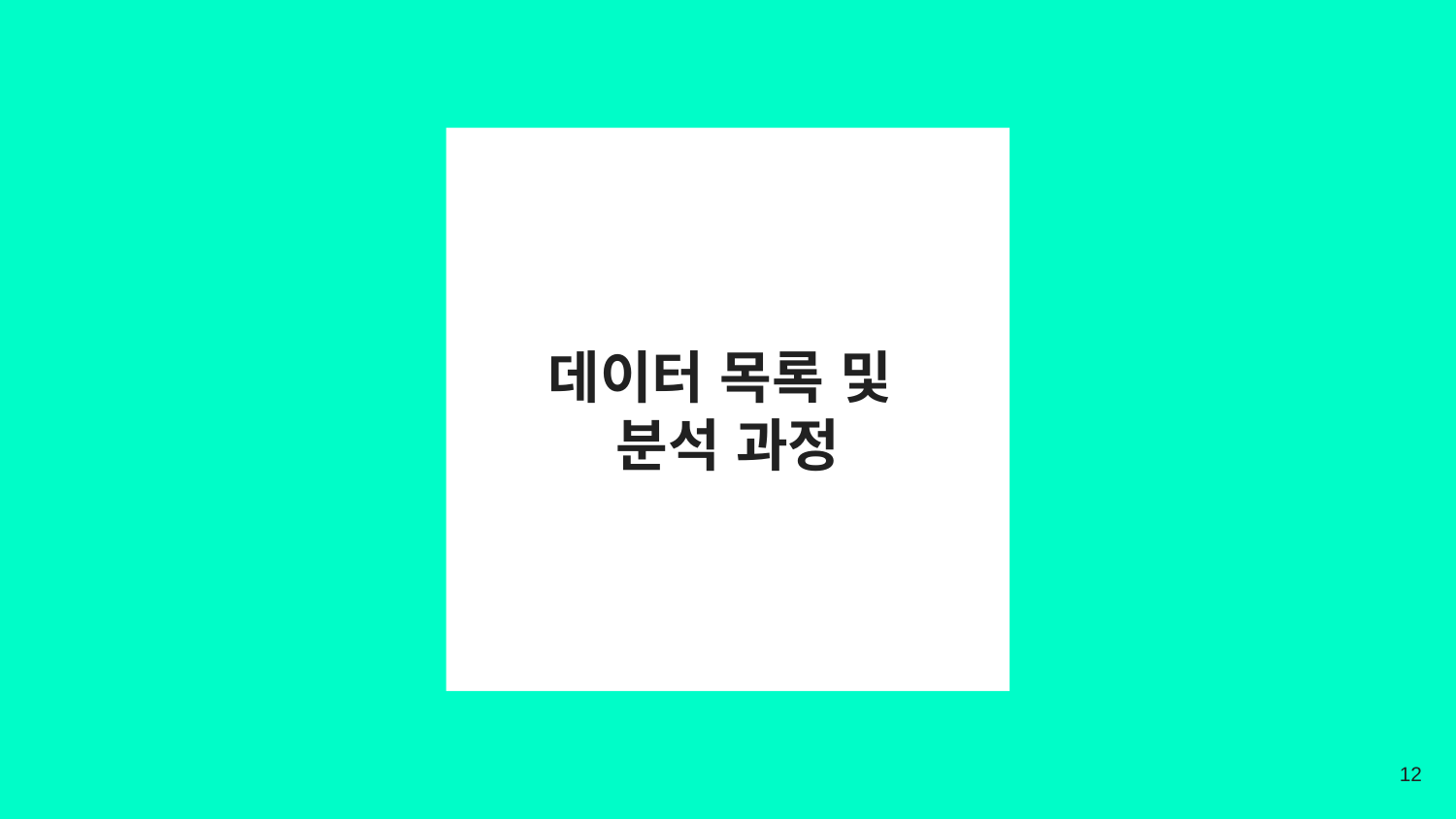

# 데이터 목록 및
분석 과정
12